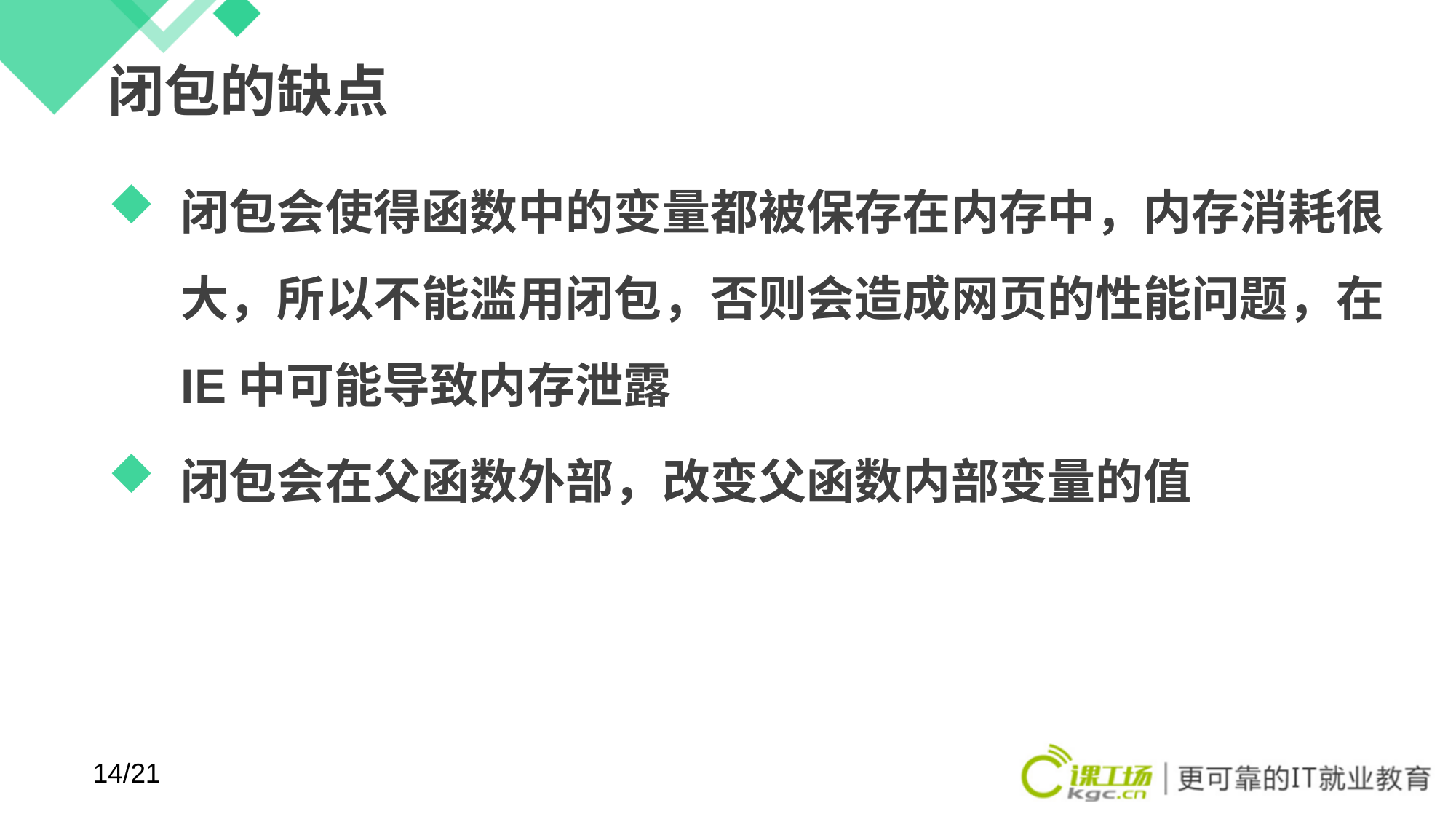

# 闭包的缺点
闭包会使得函数中的变量都被保存在内存中，内存消耗很大，所以不能滥用闭包，否则会造成网页的性能问题，在IE中可能导致内存泄露
闭包会在父函数外部，改变父函数内部变量的值